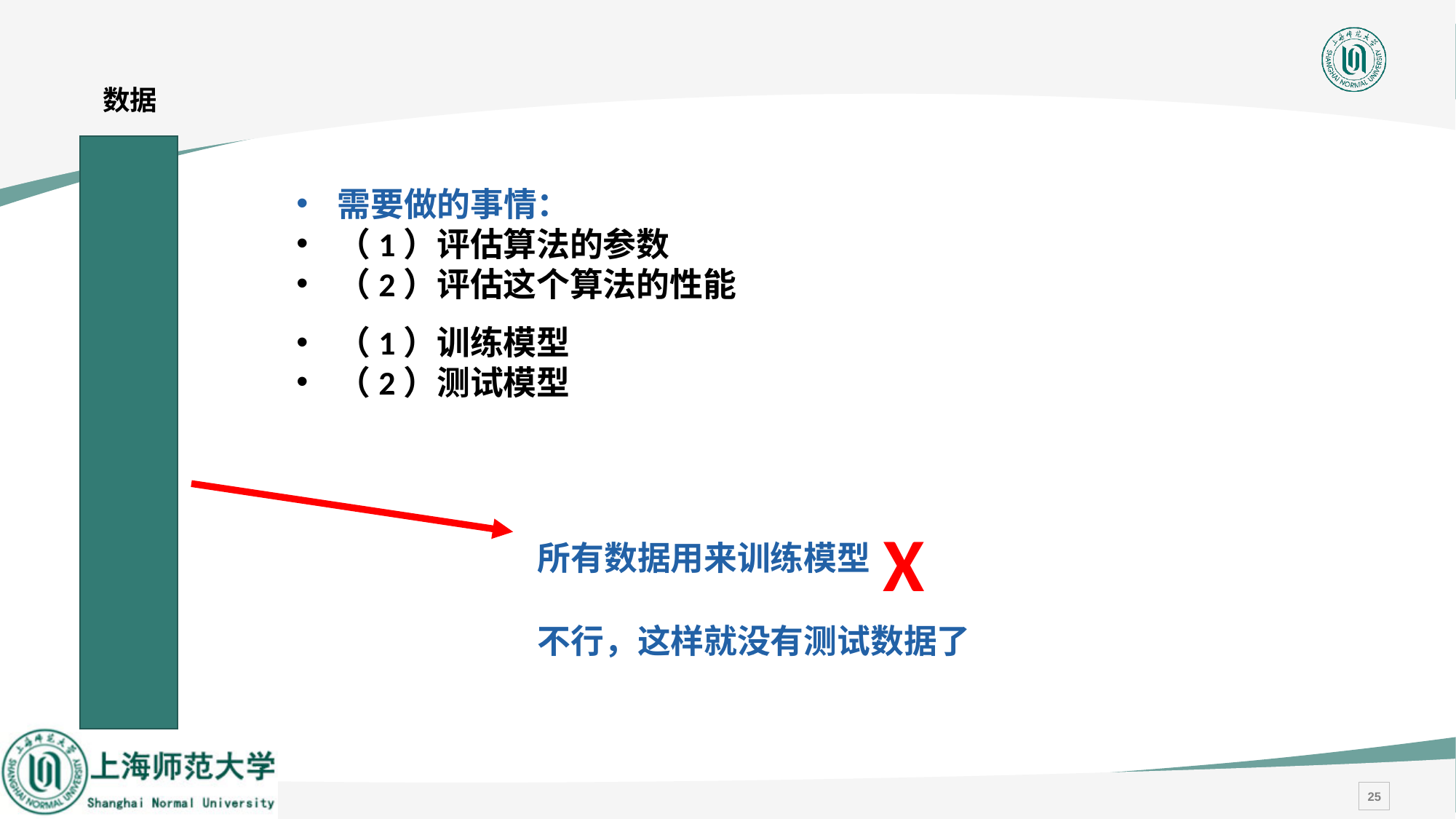

数据

需要做的事情：
（1）评估算法的参数
（2）评估这个算法的性能
（1）训练模型
（2）测试模型
X
所有数据用来训练模型
不行，这样就没有测试数据了